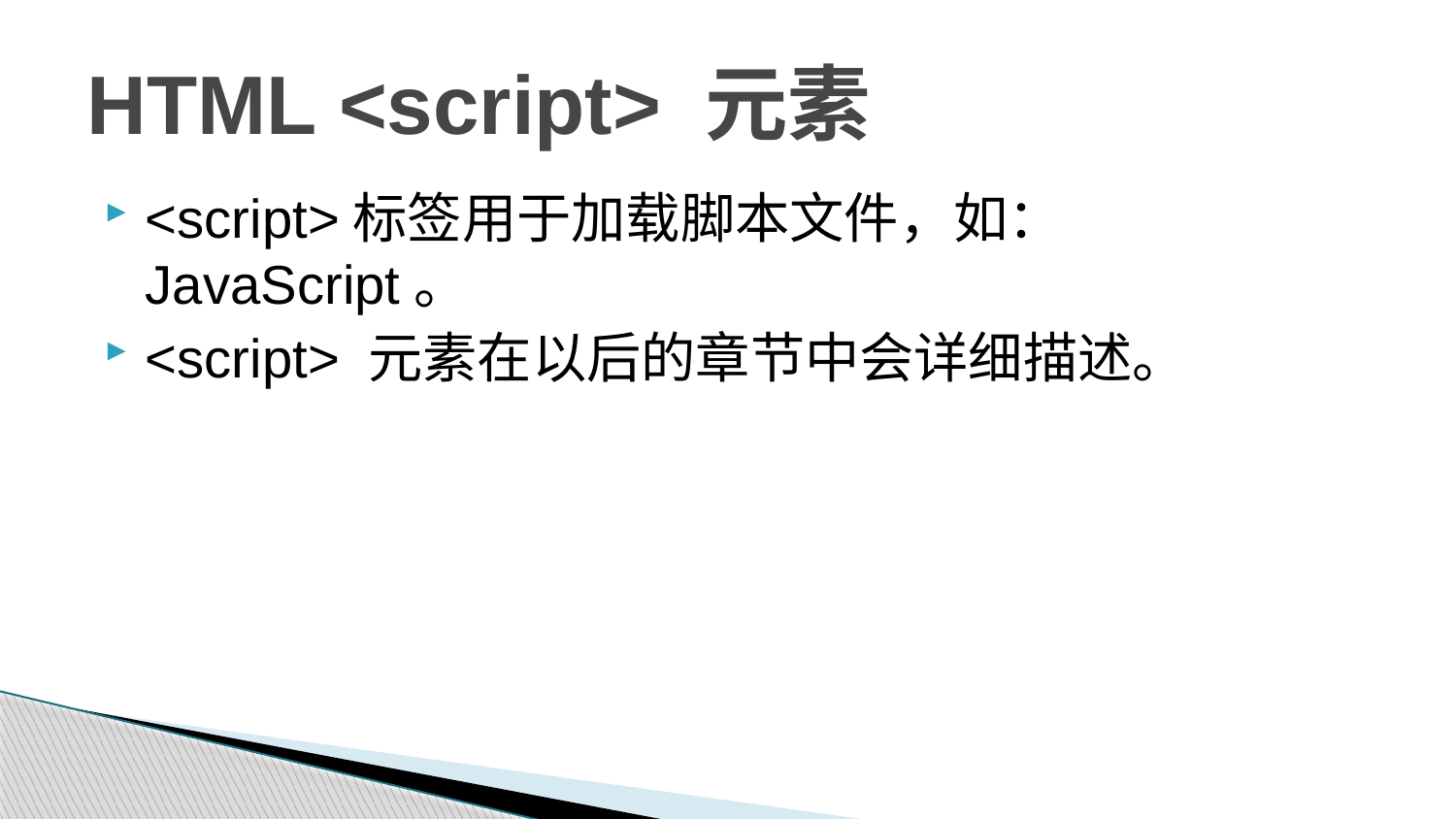

# HTML <script> 元素
<script>标签用于加载脚本文件，如： JavaScript。
<script> 元素在以后的章节中会详细描述。